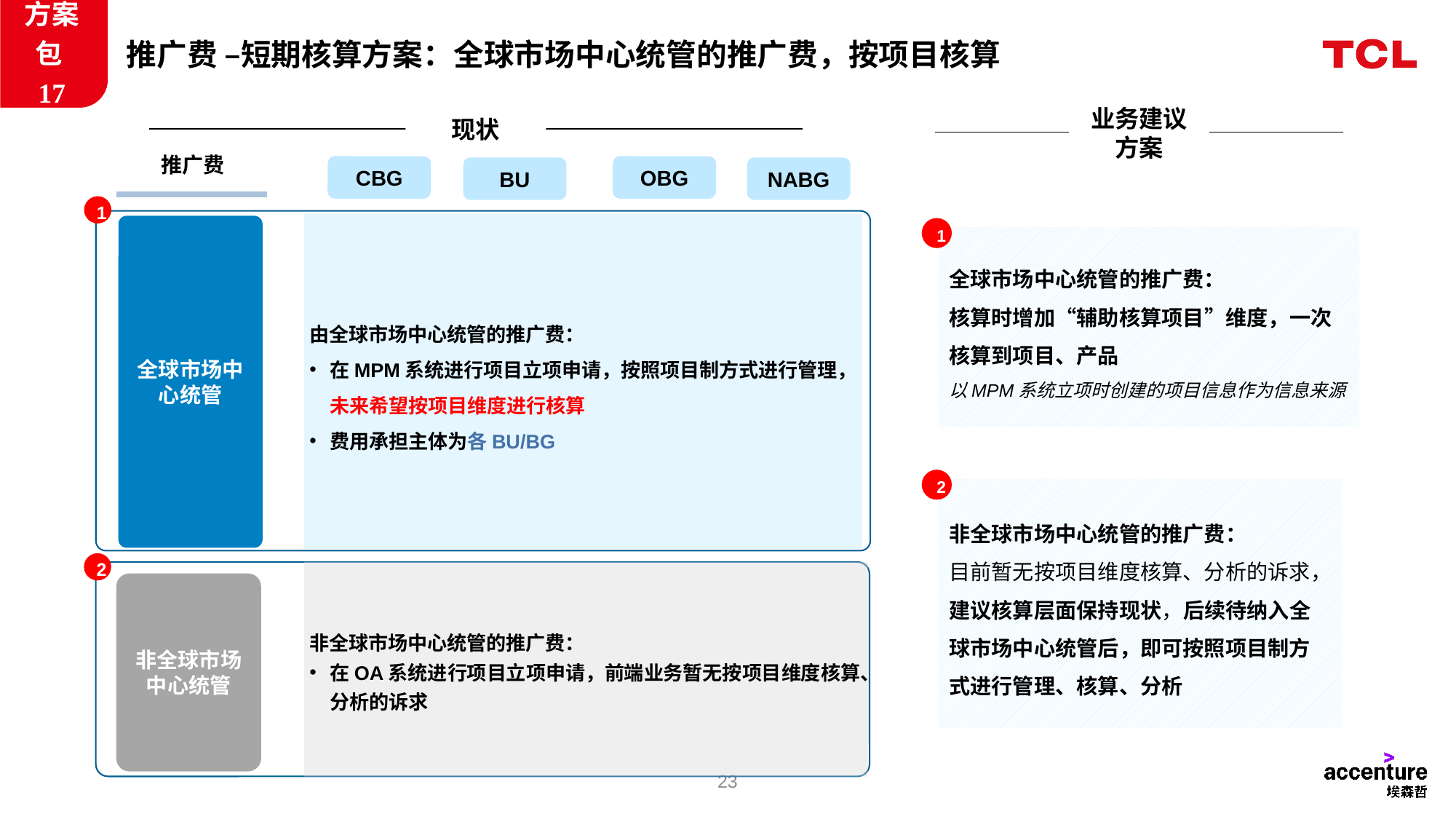

方案包17
# 推广费 –短期核算方案：全球市场中心统管的推广费，按项目核算
现状
业务建议方案
推广费
CBG
OBG
NABG
BU
1

由全球市场中心统管的推广费：
在MPM系统进行项目立项申请，按照项目制方式进行管理，未来希望按项目维度进行核算
费用承担主体为各BU/BG
全球市场中心统管
1
全球市场中心统管的推广费：
核算时增加“辅助核算项目”维度，一次核算到项目、产品
以MPM系统立项时创建的项目信息作为信息来源
2
非全球市场中心统管的推广费：
目前暂无按项目维度核算、分析的诉求，建议核算层面保持现状，后续待纳入全球市场中心统管后，即可按照项目制方式进行管理、核算、分析
2
非全球市场中心统管的推广费：
在OA系统进行项目立项申请，前端业务暂无按项目维度核算、分析的诉求

非全球市场中心统管
23